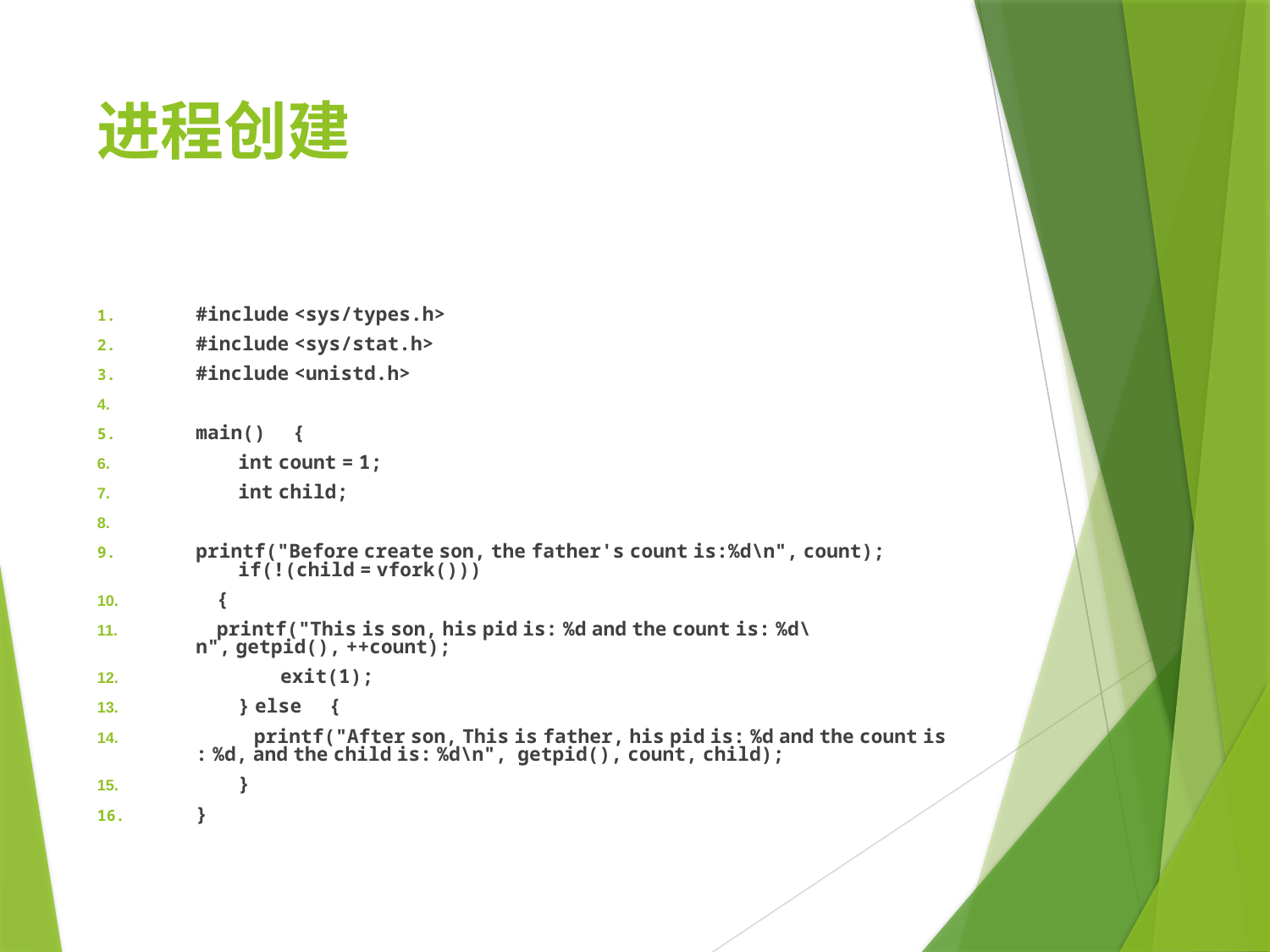

# 进程创建
#include <sys/types.h>
#include <sys/stat.h>
#include <unistd.h>

main()    {
        int count = 1;
        int child;

printf("Before create son, the father's count is:%d\n", count);         if(!(child = vfork()))
    {
    printf("This is son, his pid is: %d and the count is: %d\n", getpid(), ++count);
                exit(1);
        } else    {
           printf("After son, This is father, his pid is: %d and the count is: %d, and the child is: %d\n",  getpid(), count, child);
        }
}